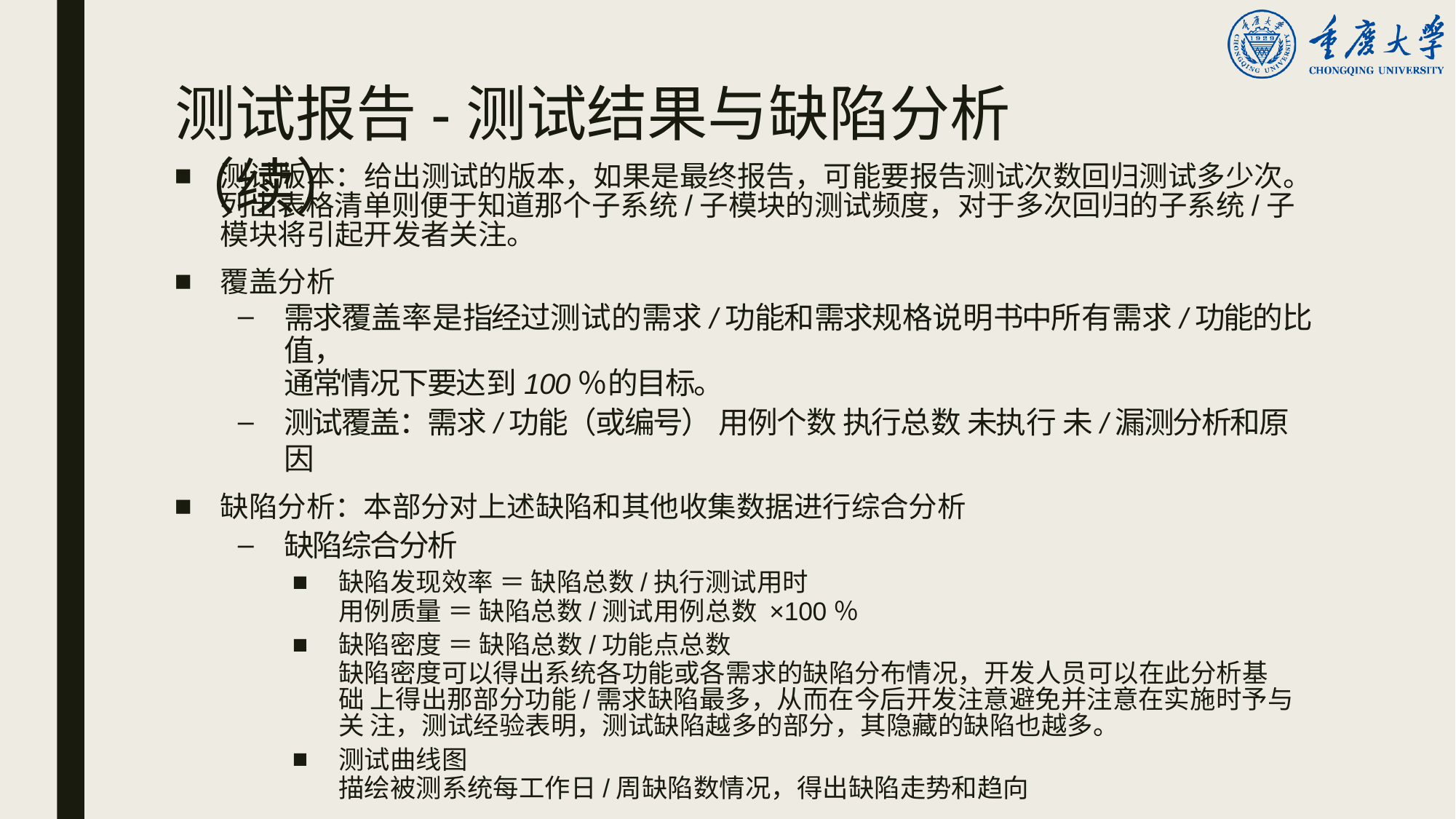

# 测试报告-测试结果与缺陷分析（续）
测试版本：给出测试的版本，如果是最终报告，可能要报告测试次数回归测试多少次。 列出表格清单则便于知道那个子系统/子模块的测试频度，对于多次回归的子系统/子 模块将引起开发者关注。
覆盖分析
需求覆盖率是指经过测试的需求/功能和需求规格说明书中所有需求/功能的比值，
通常情况下要达到100％的目标。
测试覆盖：需求/功能（或编号） 用例个数执行总数未执行未/漏测分析和原因
缺陷分析：本部分对上述缺陷和其他收集数据进行综合分析
缺陷综合分析
缺陷发现效率 ＝ 缺陷总数/执行测试用时
用例质量＝ 缺陷总数/测试用例总数×100％
缺陷密度＝ 缺陷总数/功能点总数
缺陷密度可以得出系统各功能或各需求的缺陷分布情况，开发人员可以在此分析基础 上得出那部分功能/需求缺陷最多，从而在今后开发注意避免并注意在实施时予与关 注，测试经验表明，测试缺陷越多的部分，其隐藏的缺陷也越多。
测试曲线图
描绘被测系统每工作日/周缺陷数情况，得出缺陷走势和趋向